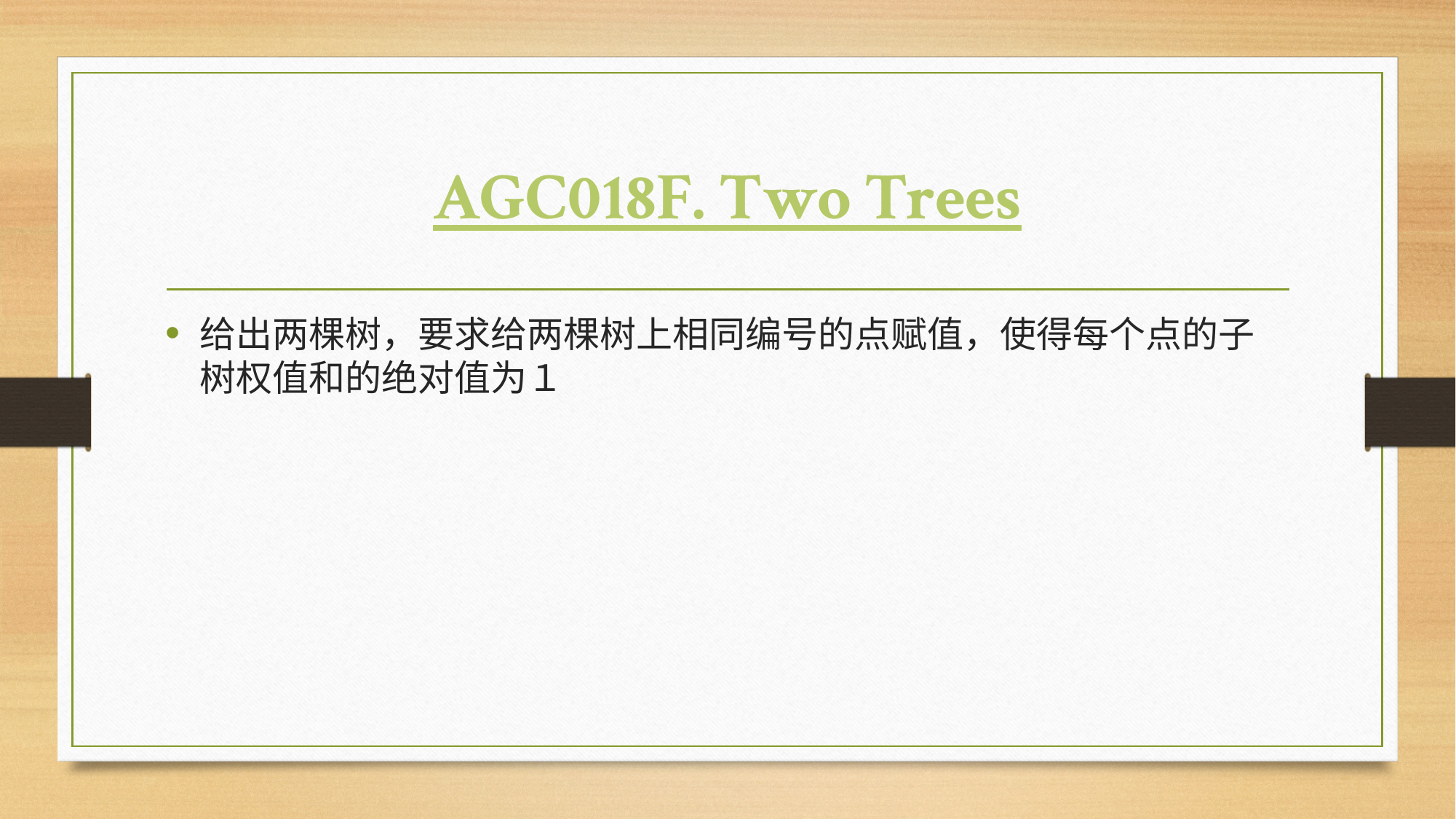

# AGC018F. Two Trees
给出两棵树，要求给两棵树上相同编号的点赋值，使得每个点的子树权值和的绝对值为１